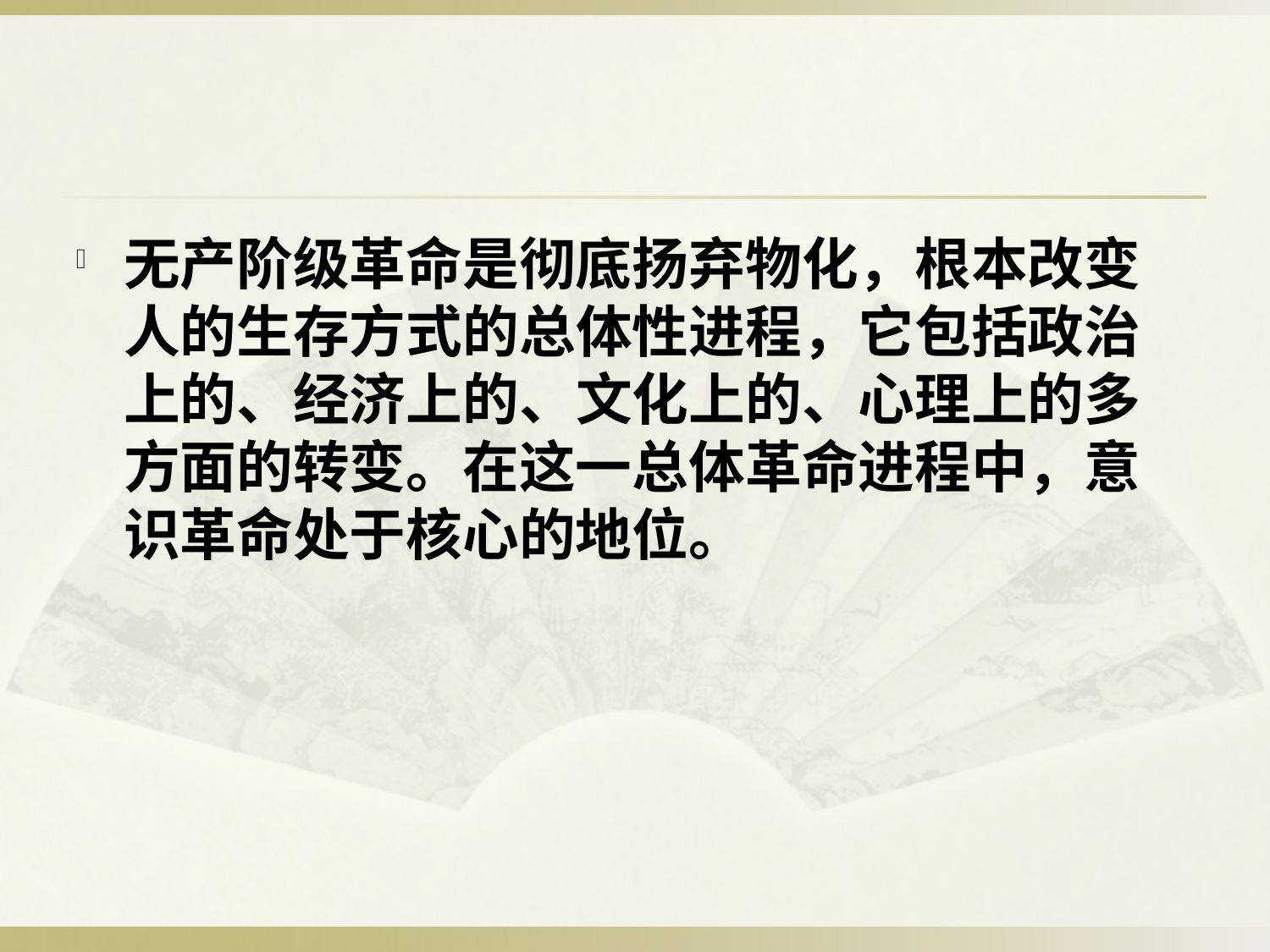

#
无产阶级革命是彻底扬弃物化，根本改变人的生存方式的总体性进程，它包括政治上的、经济上的、文化上的、心理上的多方面的转变。在这一总体革命进程中，意识革命处于核心的地位。